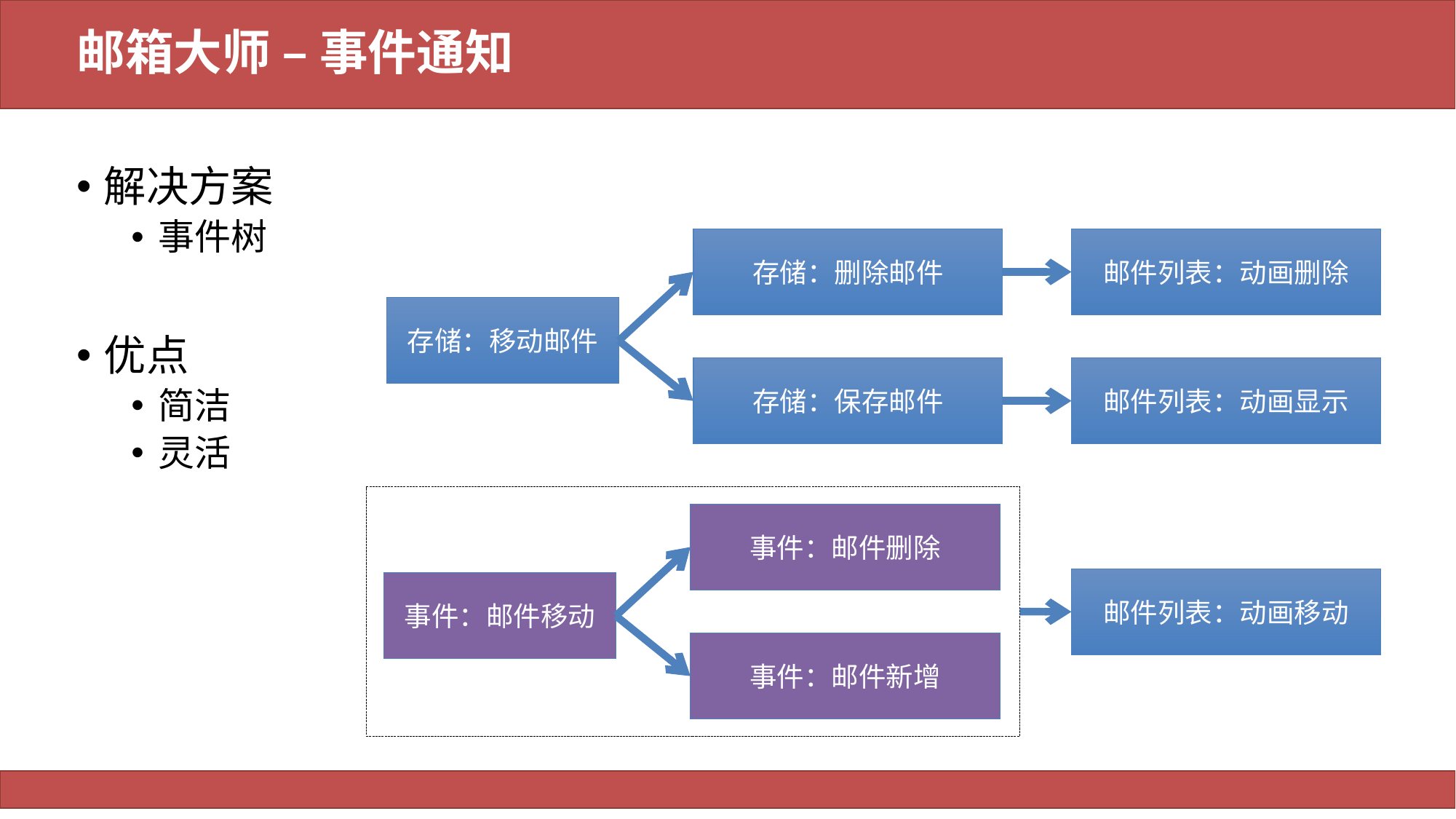

# 邮箱大师 – 事件通知
解决方案
事件树

优点
简洁
灵活

存储：删除邮件
邮件列表：动画删除
存储：移动邮件
存储：保存邮件
邮件列表：动画显示

邮件列表：动画移动
事件：邮件删除
事件：邮件移动
事件：邮件新增